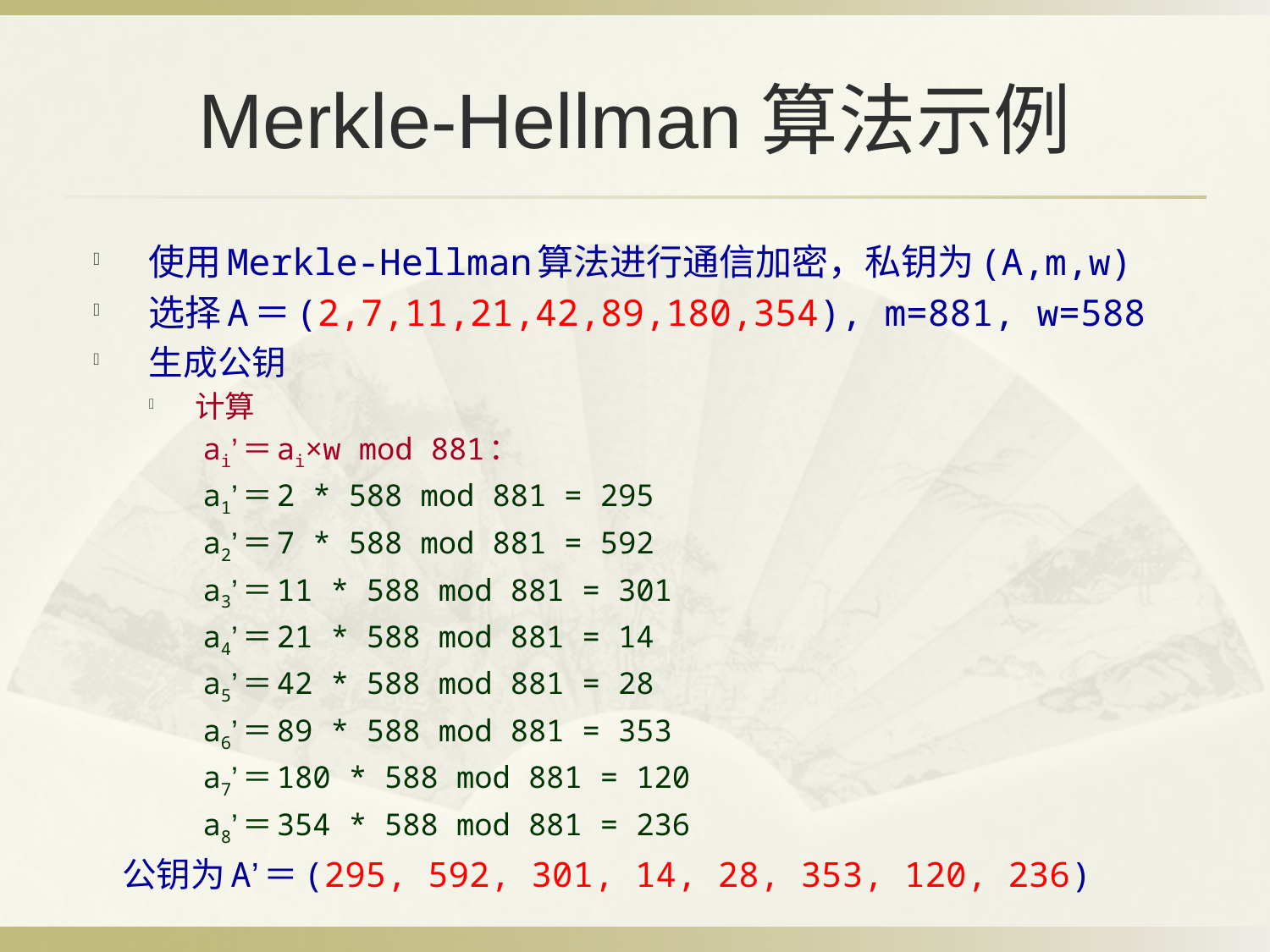

# Merkle-Hellman算法示例
使用Merkle-Hellman算法进行通信加密，私钥为(A,m,w)
选择A＝(2,7,11,21,42,89,180,354), m=881, w=588
生成公钥
计算
   ai’＝ai×w mod 881：
   a1’＝2 * 588 mod 881 = 295
   a2’＝7 * 588 mod 881 = 592
   a3’＝11 * 588 mod 881 = 301
   a4’＝21 * 588 mod 881 = 14
   a5’＝42 * 588 mod 881 = 28
   a6’＝89 * 588 mod 881 = 353
   a7’＝180 * 588 mod 881 = 120
   a8’＝354 * 588 mod 881 = 236
   公钥为A’＝(295, 592, 301, 14, 28, 353, 120, 236)